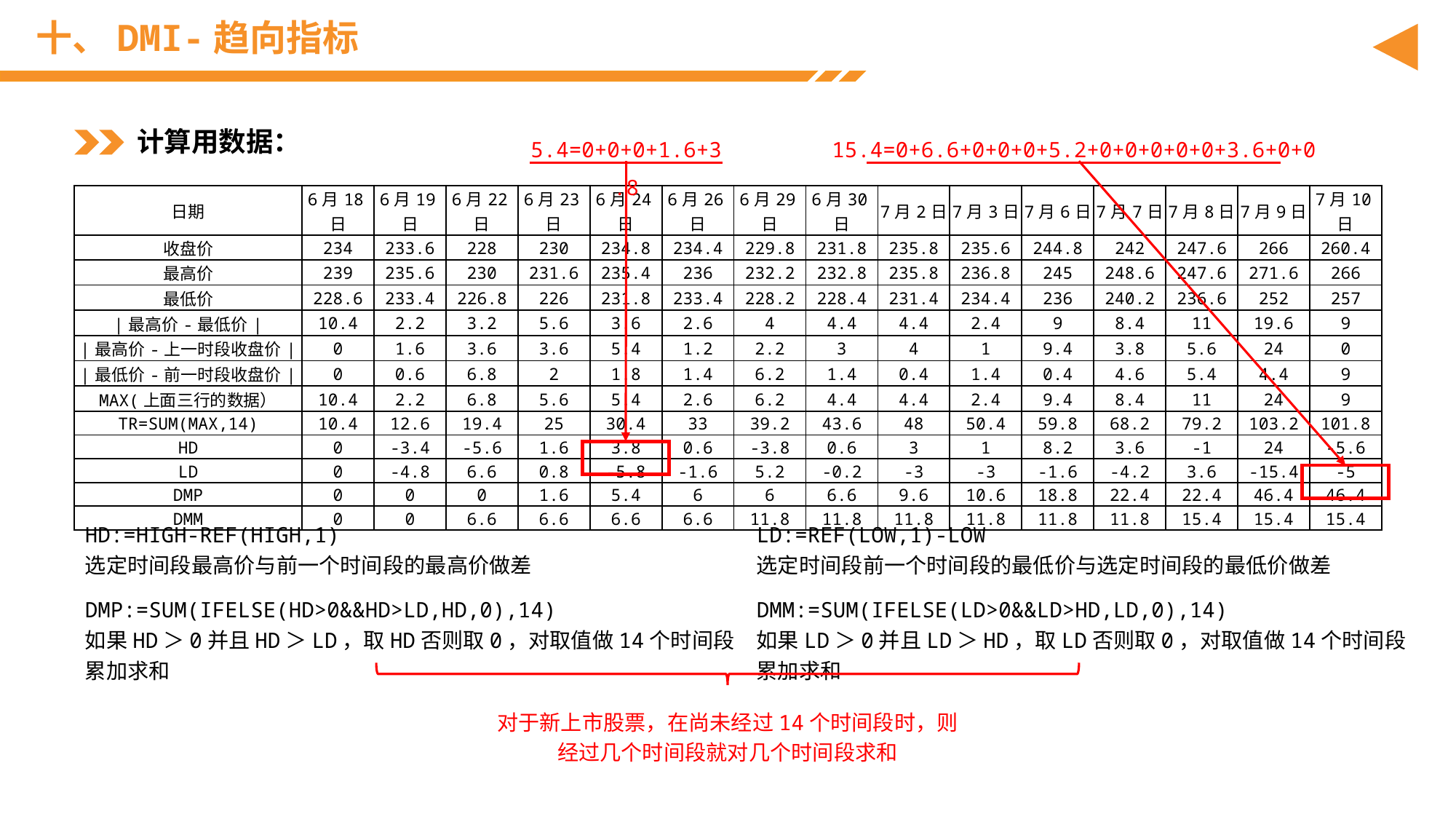

# 十、DMI-趋向指标

5.4=0+0+0+1.6+3.8
15.4=0+6.6+0+0+0+5.2+0+0+0+0+0+3.6+0+0
计算用数据：

| 日期 | 6月18日 | 6月19日 | 6月22日 | 6月23日 | 6月24日 | 6月26日 | 6月29日 | 6月30日 | 7月2日 | 7月3日 | 7月6日 | 7月7日 | 7月8日 | 7月9日 | 7月10日 |
| --- | --- | --- | --- | --- | --- | --- | --- | --- | --- | --- | --- | --- | --- | --- | --- |
| 收盘价 | 234 | 233.6 | 228 | 230 | 234.8 | 234.4 | 229.8 | 231.8 | 235.8 | 235.6 | 244.8 | 242 | 247.6 | 266 | 260.4 |
| 最高价 | 239 | 235.6 | 230 | 231.6 | 235.4 | 236 | 232.2 | 232.8 | 235.8 | 236.8 | 245 | 248.6 | 247.6 | 271.6 | 266 |
| 最低价 | 228.6 | 233.4 | 226.8 | 226 | 231.8 | 233.4 | 228.2 | 228.4 | 231.4 | 234.4 | 236 | 240.2 | 236.6 | 252 | 257 |
| |最高价-最低价| | 10.4 | 2.2 | 3.2 | 5.6 | 3.6 | 2.6 | 4 | 4.4 | 4.4 | 2.4 | 9 | 8.4 | 11 | 19.6 | 9 |
| |最高价-上一时段收盘价| | 0 | 1.6 | 3.6 | 3.6 | 5.4 | 1.2 | 2.2 | 3 | 4 | 1 | 9.4 | 3.8 | 5.6 | 24 | 0 |
| |最低价-前一时段收盘价| | 0 | 0.6 | 6.8 | 2 | 1.8 | 1.4 | 6.2 | 1.4 | 0.4 | 1.4 | 0.4 | 4.6 | 5.4 | 4.4 | 9 |
| MAX(上面三行的数据） | 10.4 | 2.2 | 6.8 | 5.6 | 5.4 | 2.6 | 6.2 | 4.4 | 4.4 | 2.4 | 9.4 | 8.4 | 11 | 24 | 9 |
| TR=SUM(MAX,14) | 10.4 | 12.6 | 19.4 | 25 | 30.4 | 33 | 39.2 | 43.6 | 48 | 50.4 | 59.8 | 68.2 | 79.2 | 103.2 | 101.8 |
| HD | 0 | -3.4 | -5.6 | 1.6 | 3.8 | 0.6 | -3.8 | 0.6 | 3 | 1 | 8.2 | 3.6 | -1 | 24 | -5.6 |
| LD | 0 | -4.8 | 6.6 | 0.8 | -5.8 | -1.6 | 5.2 | -0.2 | -3 | -3 | -1.6 | -4.2 | 3.6 | -15.4 | -5 |
| DMP | 0 | 0 | 0 | 1.6 | 5.4 | 6 | 6 | 6.6 | 9.6 | 10.6 | 18.8 | 22.4 | 22.4 | 46.4 | 46.4 |
| DMM | 0 | 0 | 6.6 | 6.6 | 6.6 | 6.6 | 11.8 | 11.8 | 11.8 | 11.8 | 11.8 | 11.8 | 15.4 | 15.4 | 15.4 |

HD:=HIGH-REF(HIGH,1)
选定时间段最高价与前一个时间段的最高价做差
LD:=REF(LOW,1)-LOW
选定时间段前一个时间段的最低价与选定时间段的最低价做差
DMP:=SUM(IFELSE(HD>0&&HD>LD,HD,0),14)
如果HD＞0并且HD＞LD，取HD否则取0，对取值做14个时间段累加求和
DMM:=SUM(IFELSE(LD>0&&LD>HD,LD,0),14)
如果LD＞0并且LD＞HD，取LD否则取0，对取值做14个时间段累加求和
对于新上市股票，在尚未经过14个时间段时，则经过几个时间段就对几个时间段求和